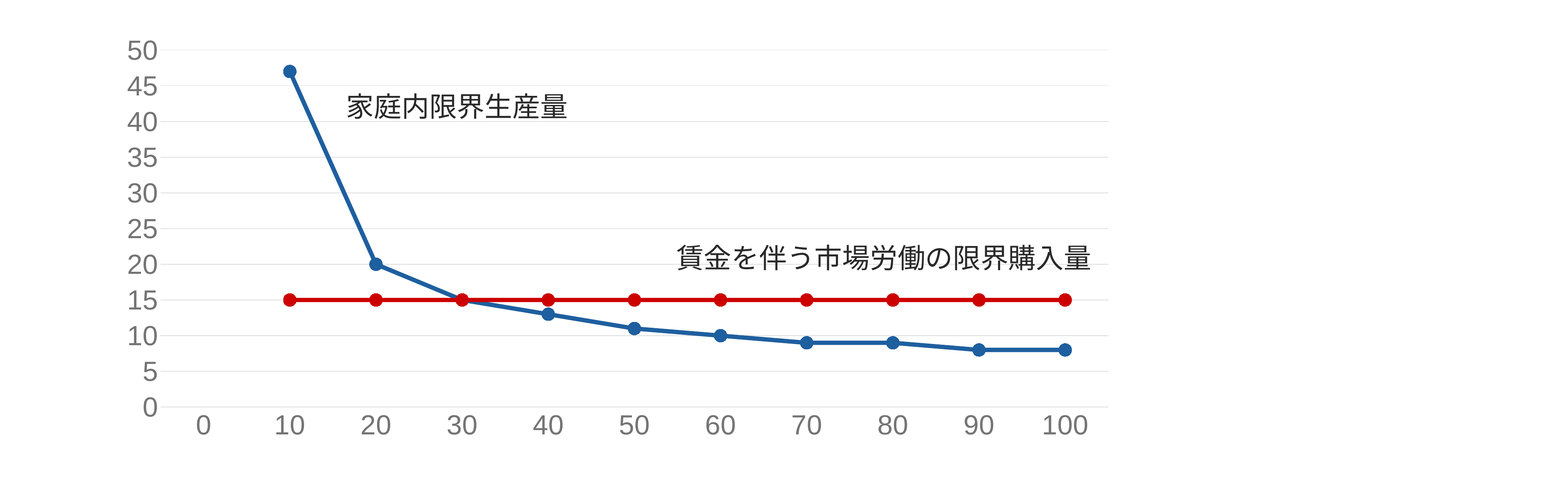

### Chart

| Category | 系列 1 | 系列 2 |
|---|---|---|
| 0 | None | None |
| 10 | 47.0 | 15.0 |
| 20 | 20.0 | 15.0 |
| 30 | 15.0 | 15.0 |
| 40 | 13.0 | 15.0 |
| 50 | 11.0 | 15.0 |
| 60 | 10.0 | 15.0 |
| 70 | 9.0 | 15.0 |
| 80 | 9.0 | 15.0 |
| 90 | 8.0 | 15.0 |
| 100 | 8.0 | 15.0 |
家庭内限界生産量
賃金を伴う市場労働の限界購入量